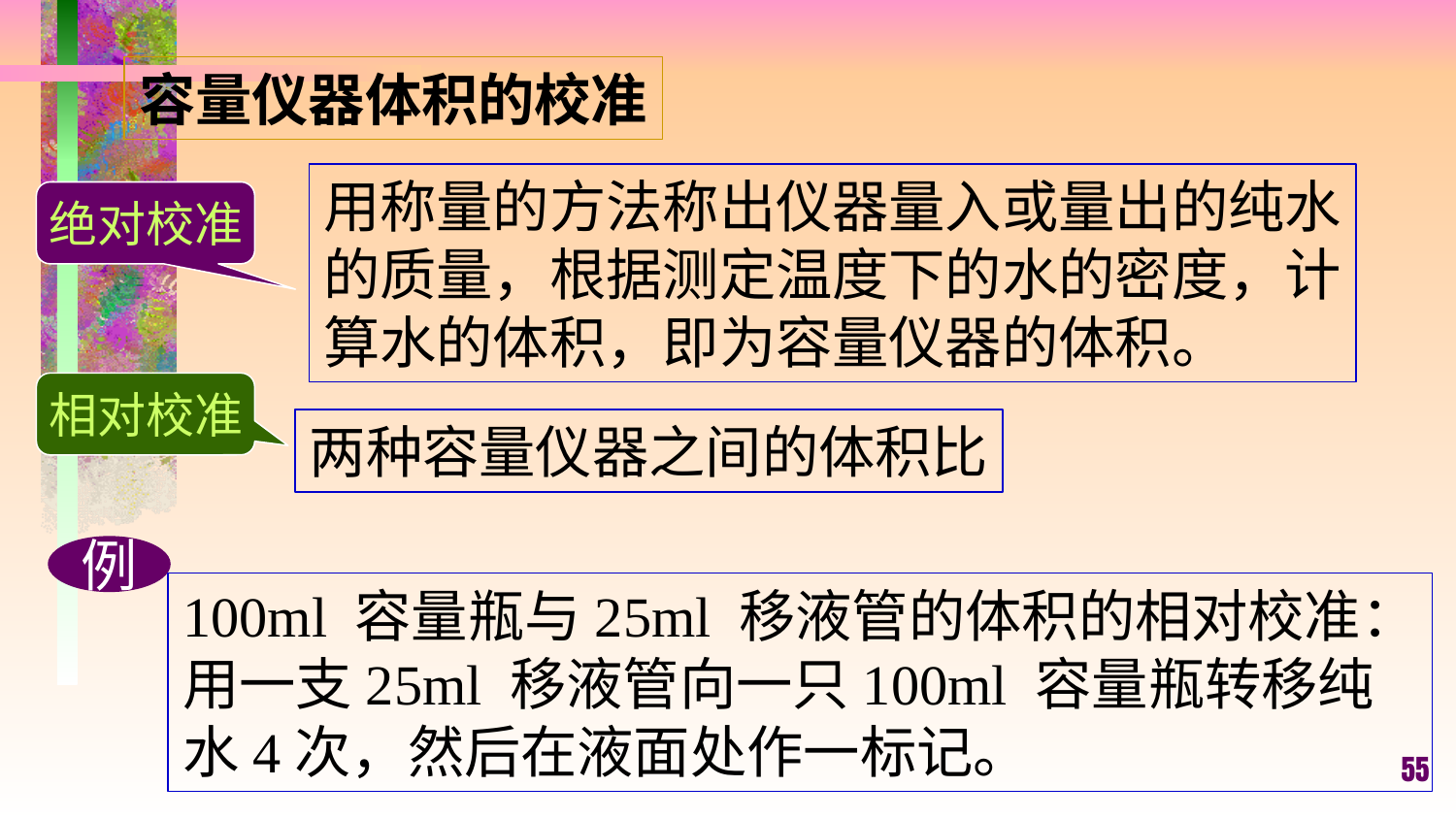

容量仪器体积的校准
用称量的方法称出仪器量入或量出的纯水
的质量，根据测定温度下的水的密度，计
算水的体积，即为容量仪器的体积。
绝对校准
相对校准
两种容量仪器之间的体积比
例
100ml 容量瓶与25ml 移液管的体积的相对校准：
用一支25ml 移液管向一只100ml 容量瓶转移纯
水4次，然后在液面处作一标记。
55